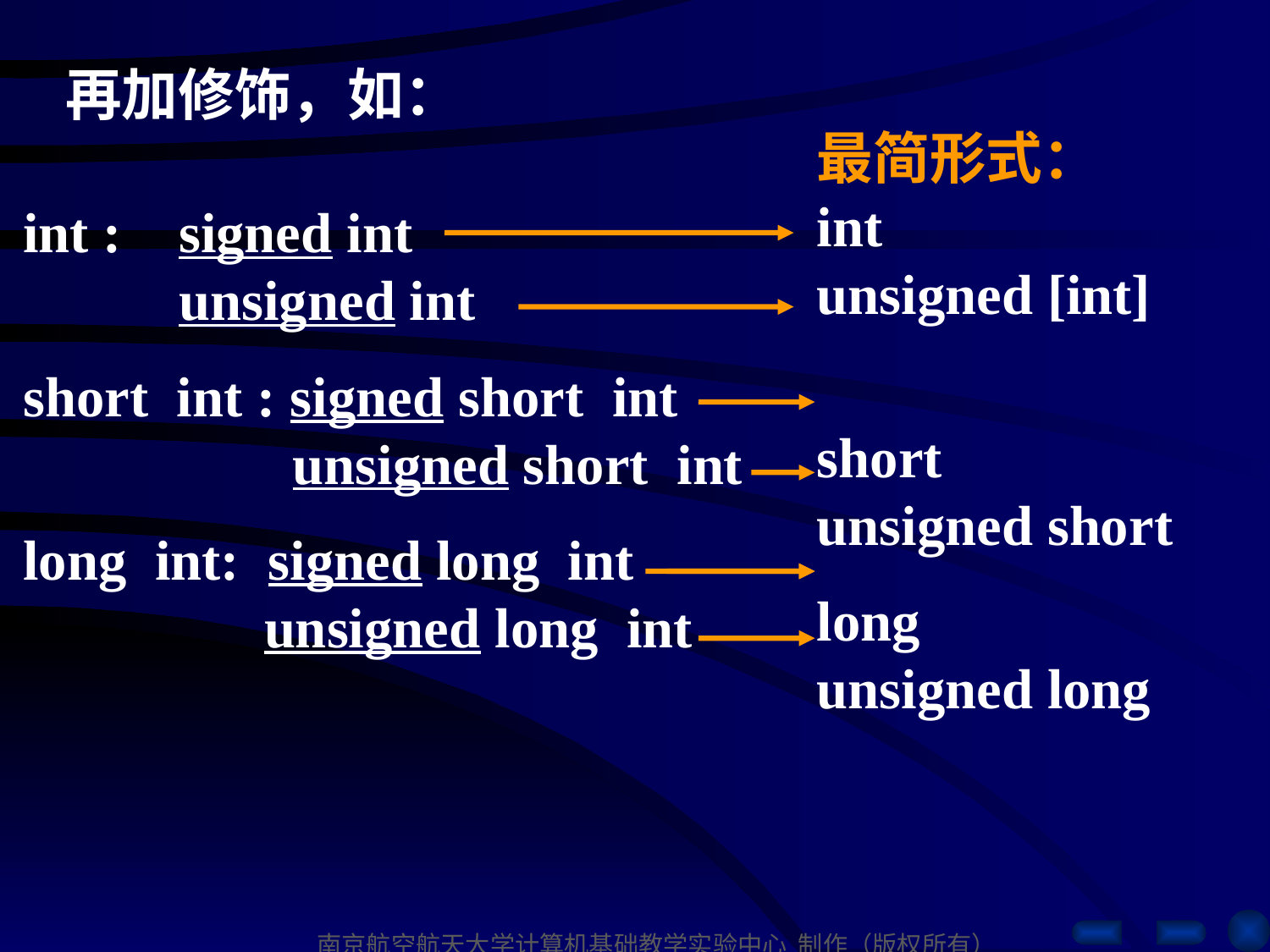

再加修饰，如：
最简形式：
int
unsigned [int]
short
unsigned short
long
unsigned long

int :    signed int
           unsigned int
short  int : signed short  int
                   unsigned short  int
long  int:  signed long  int
                 unsigned long  int